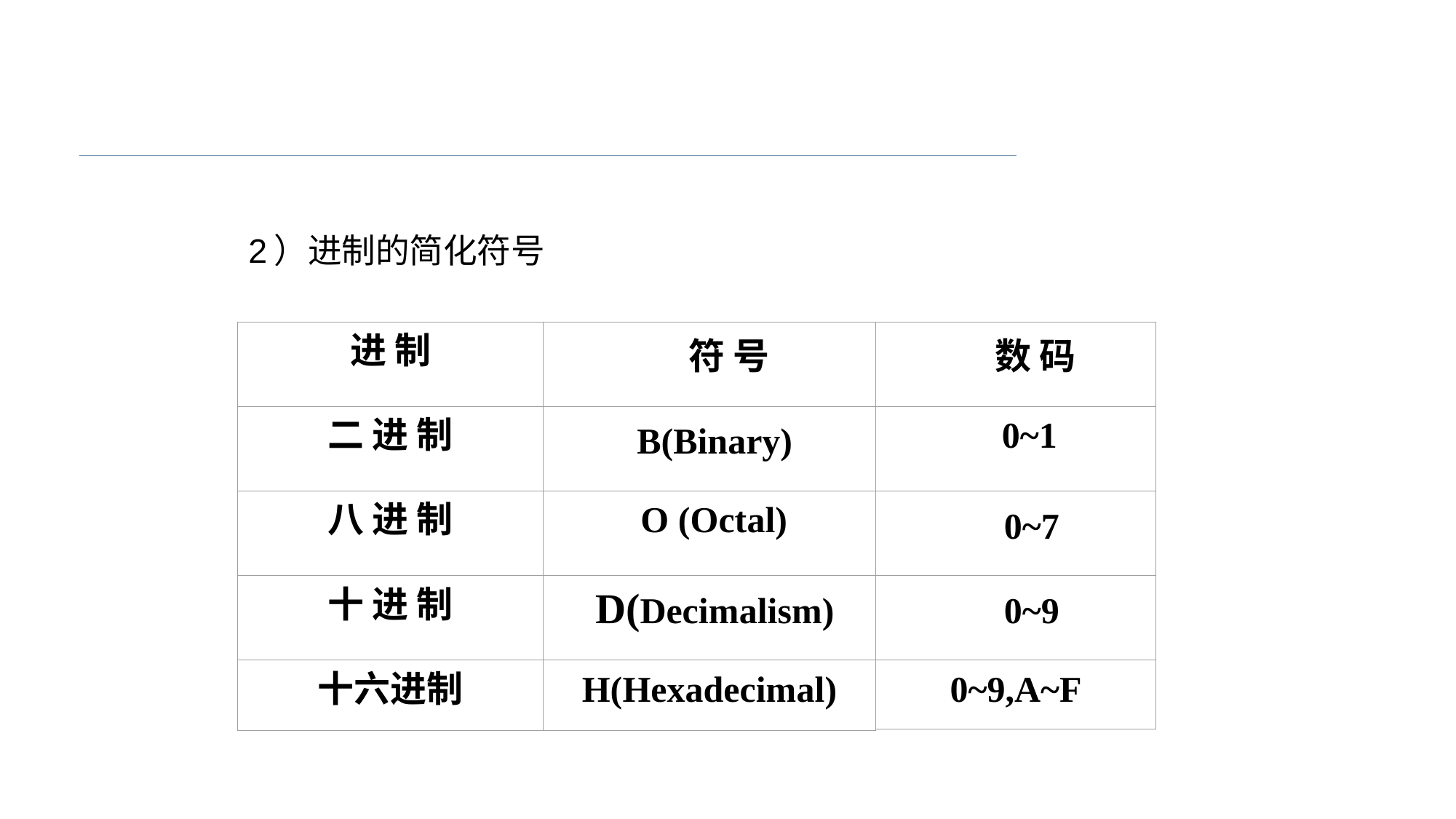

# 2）进制的简化符号

进 制

   符 号

   数 码

二 进 制

 B(Binary)

   0~1

八 进 制

 O (Octal)

   0~7

十 进 制

 D(Decimalism)

   0~9

十六进制

H(Hexadecimal)

0~9,A~F